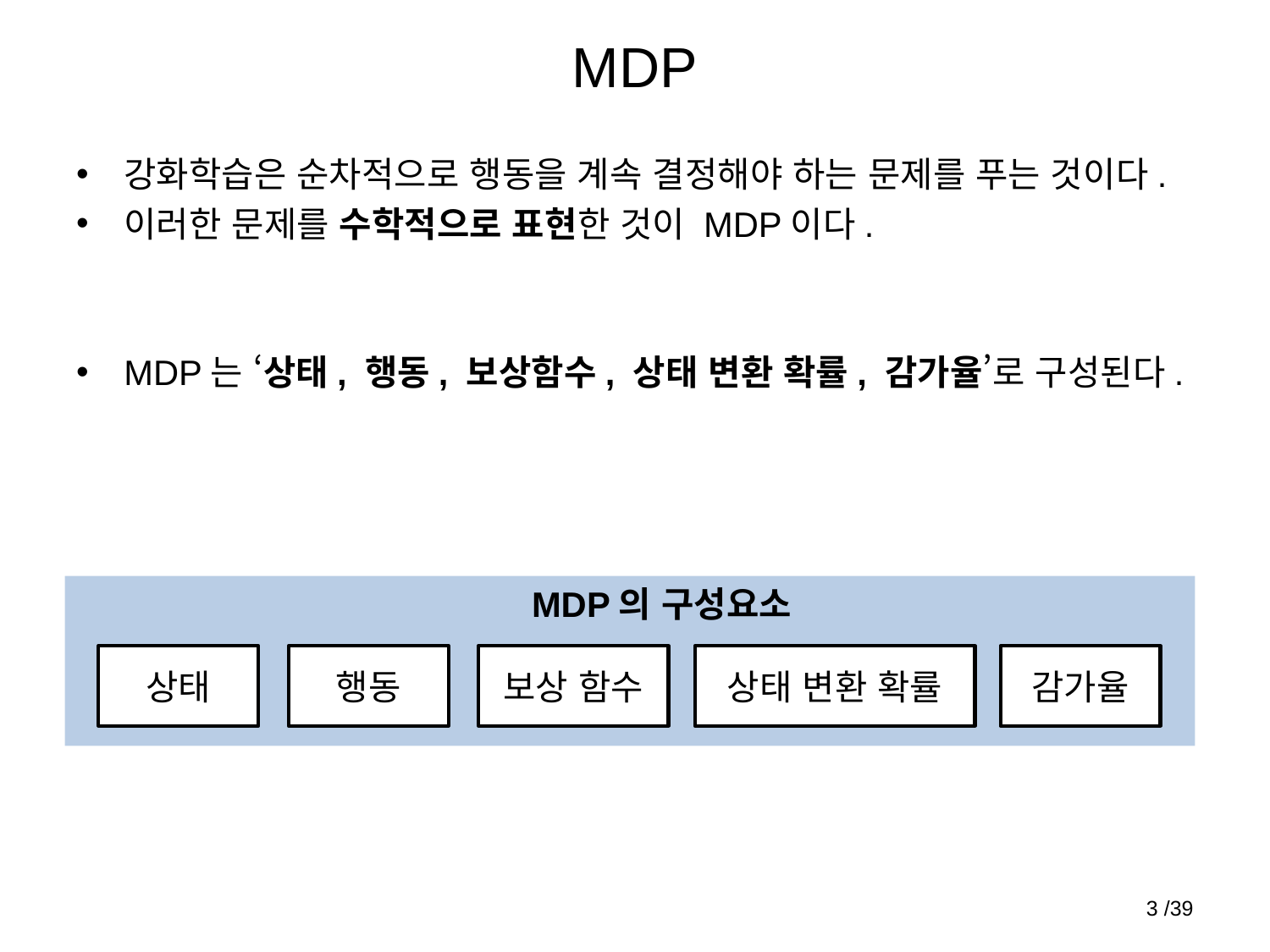

# MDP
강화학습은 순차적으로 행동을 계속 결정해야 하는 문제를 푸는 것이다.
이러한 문제를 수학적으로 표현한 것이 MDP이다.

MDP는 ‘상태, 행동, 보상함수, 상태 변환 확률, 감가율’로 구성된다.
MDP의 구성요소
상태
행동
보상 함수
상태 변환 확률
감가율
3 /39